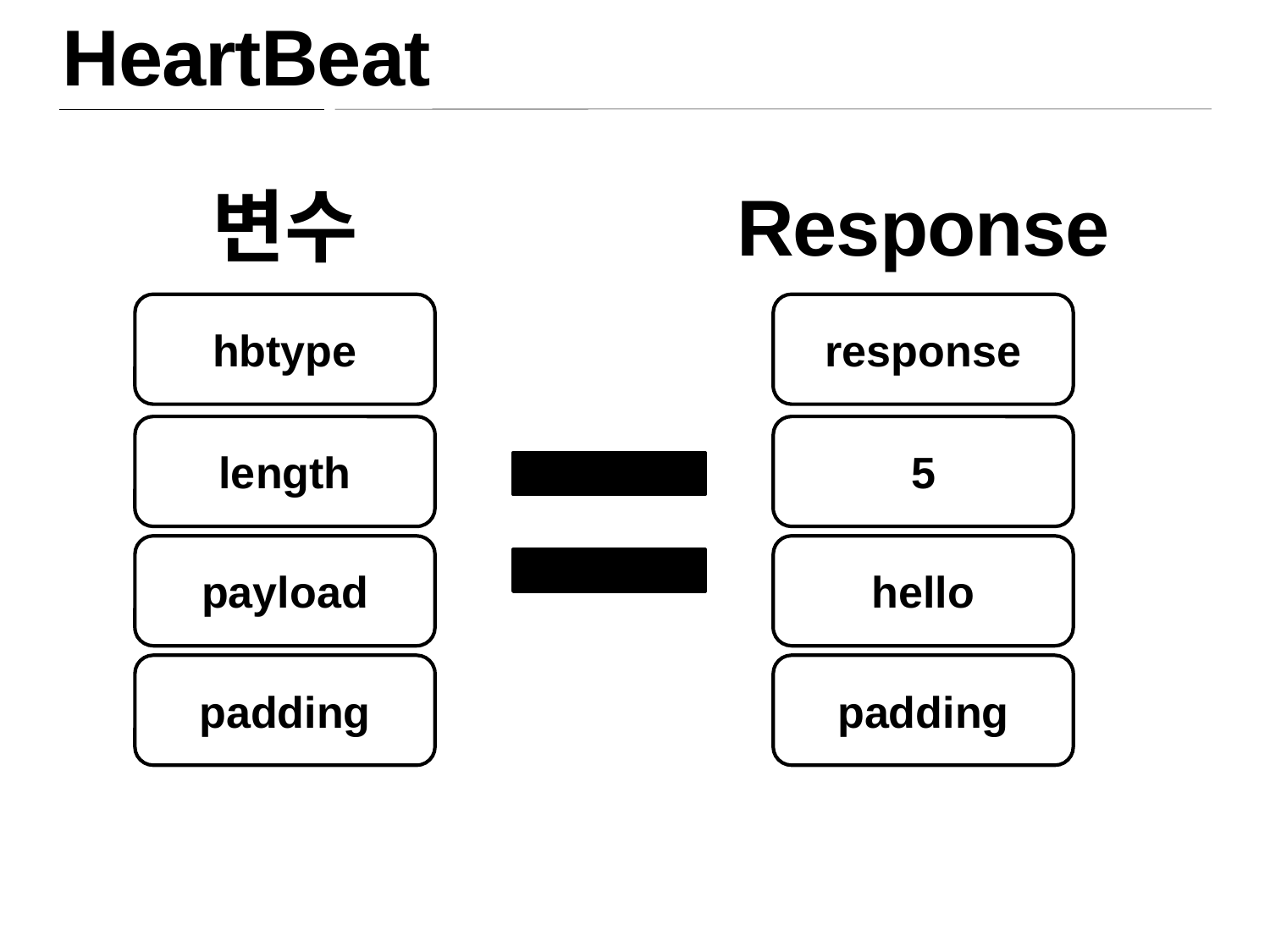

HeartBeat
변수
Response
hbtype
length
payload
padding
response
5
hello
padding